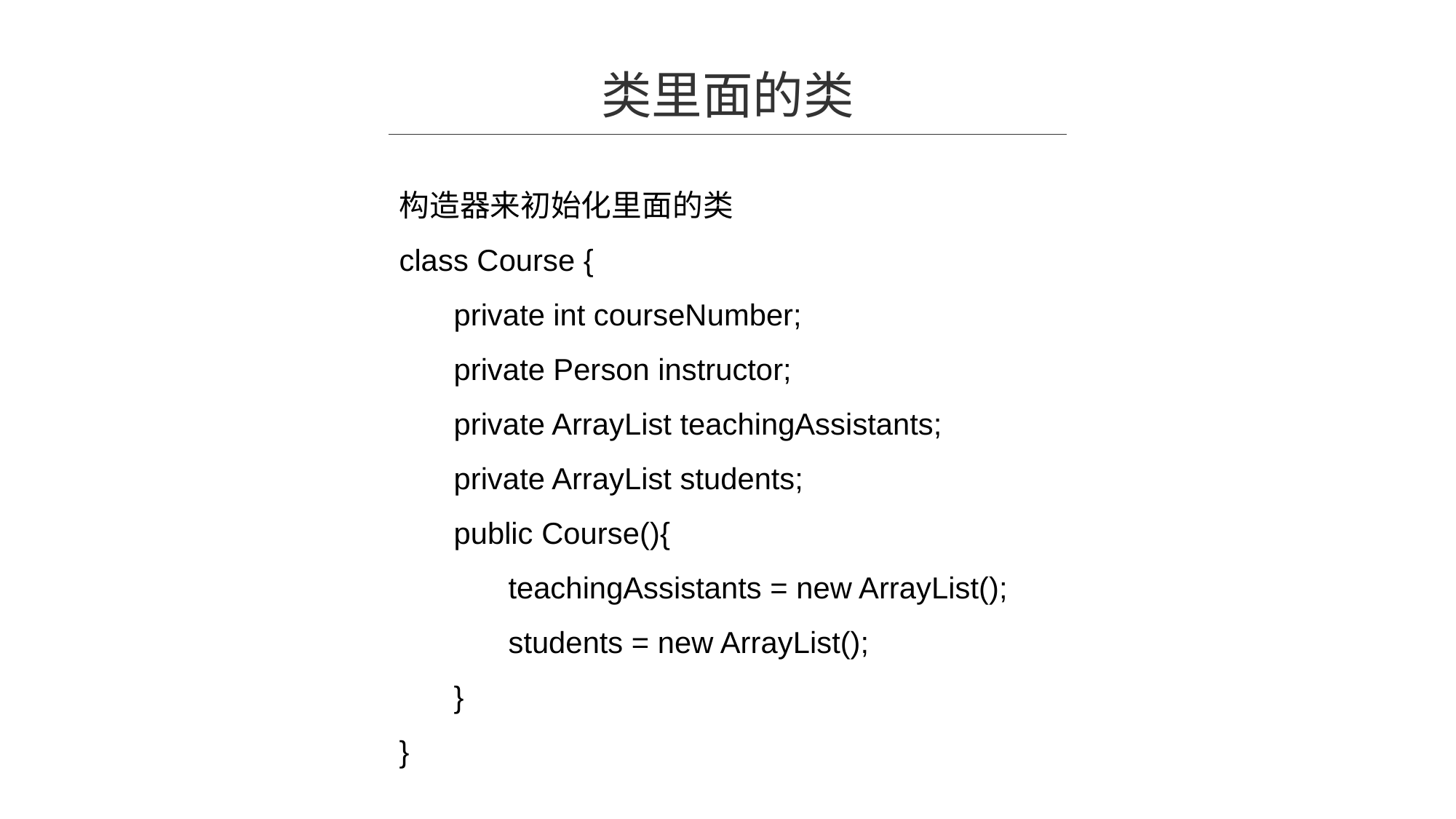

类里面的类
构造器来初始化里面的类
class Course {
private int courseNumber;
private Person instructor;
private ArrayList teachingAssistants;
private ArrayList students;
public Course(){
teachingAssistants = new ArrayList();
students = new ArrayList();
}
}